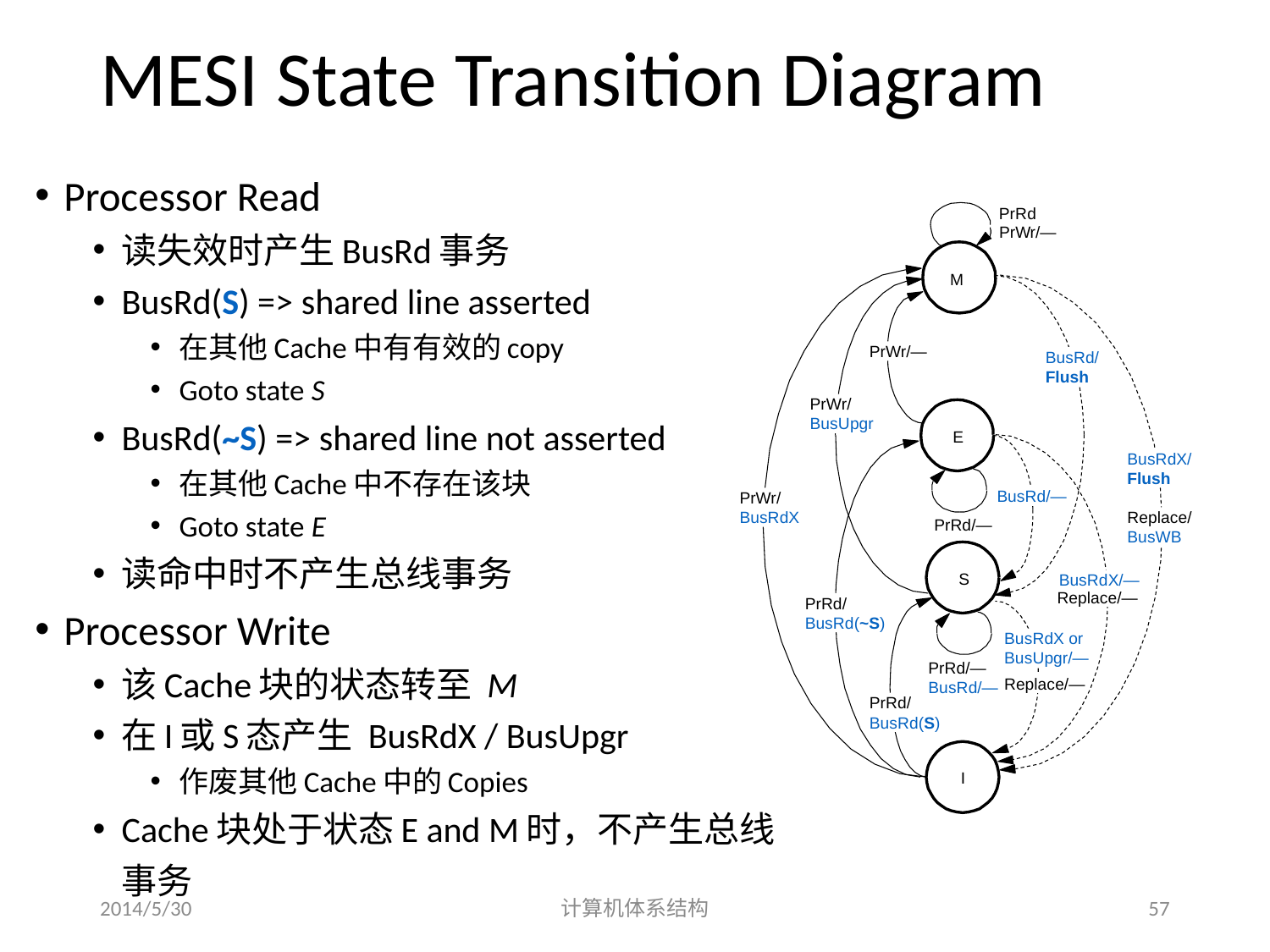

# MESI State Transition Diagram
Processor Read
读失效时产生BusRd事务
BusRd(S) => shared line asserted
在其他Cache中有有效的copy
Goto state S
BusRd(~S) => shared line not asserted
在其他Cache中不存在该块
Goto state E
读命中时不产生总线事务
Processor Write
该Cache块的状态转至 M
在I或S态产生 BusRdX / BusUpgr
作废其他Cache中的Copies
Cache块处于状态E and M时，不产生总线事务

PrRd
PrW
r/—

M

PrWr/—
BusRd/
Flush

PrWr/
BusUpgr

E

BusRdX/
Flush

BusRd/—
PrWr/
BusRdX

Replace/
BusWB

PrRd/—

S
BusRdX/—

Replace/—

PrRd/
BusRd(~S)

BusRdX or
BusUpgr/—

PrRd/—
BusRd/—
Replace/—

PrRd/
BusRd(S)

I
2014/5/30
计算机体系结构
57